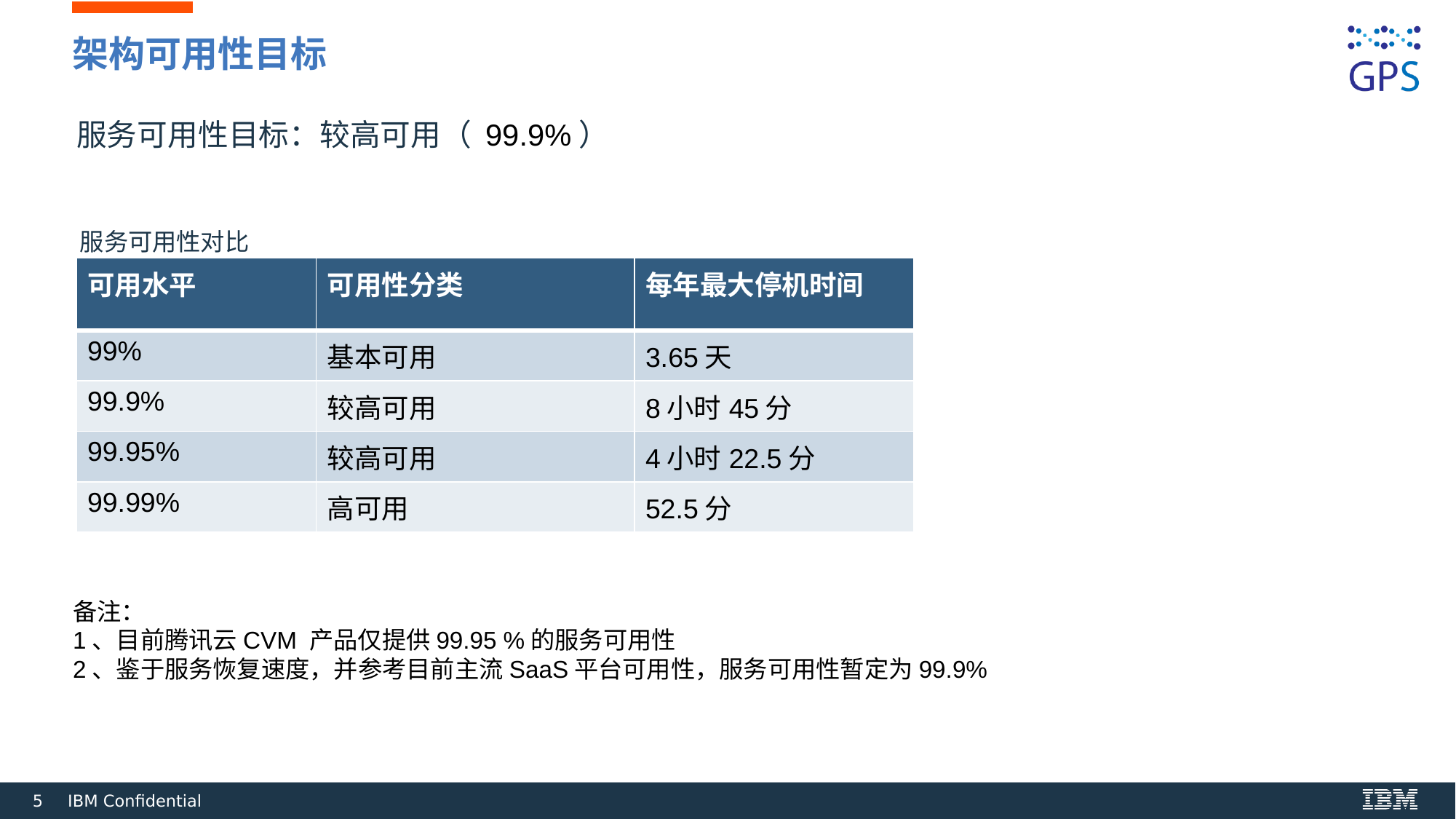

# 架构可用性目标
服务可用性目标：较高可用（ 99.9%）
服务可用性对比
| 可用水平 | 可用性分类 | 每年最大停机时间 |
| --- | --- | --- |
| 99% | 基本可用 | 3.65天 |
| 99.9% | 较高可用 | 8小时45分 |
| 99.95% | 较高可用 | 4小时22.5分 |
| 99.99% | 高可用 | 52.5分 |
备注：
1、目前腾讯云CVM 产品仅提供99.95 %的服务可用性
2、鉴于服务恢复速度，并参考目前主流SaaS平台可用性，服务可用性暂定为99.9%